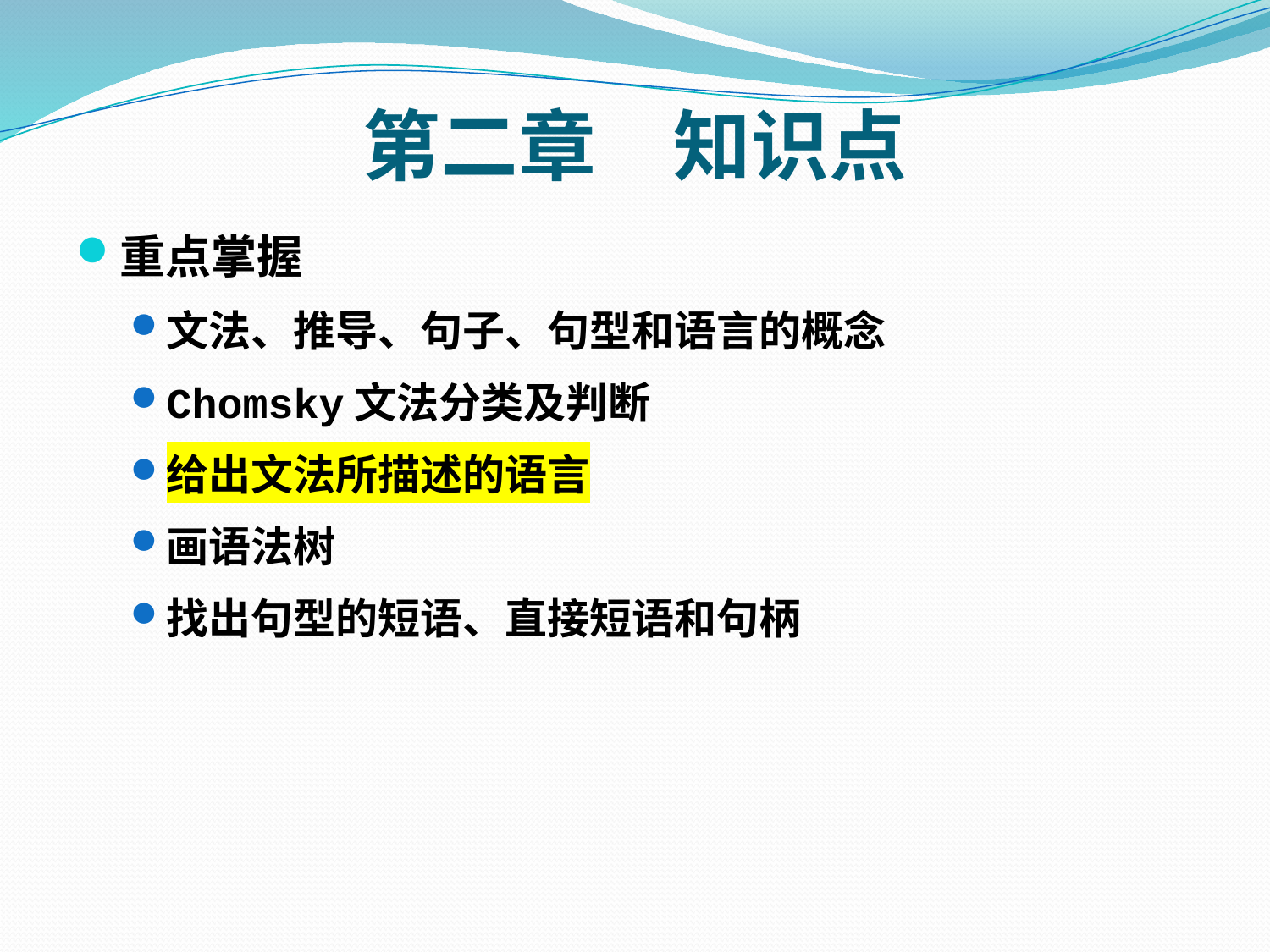

# 第二章　知识点
重点掌握
文法、推导、句子、句型和语言的概念
Chomsky文法分类及判断
给出文法所描述的语言
画语法树
找出句型的短语、直接短语和句柄